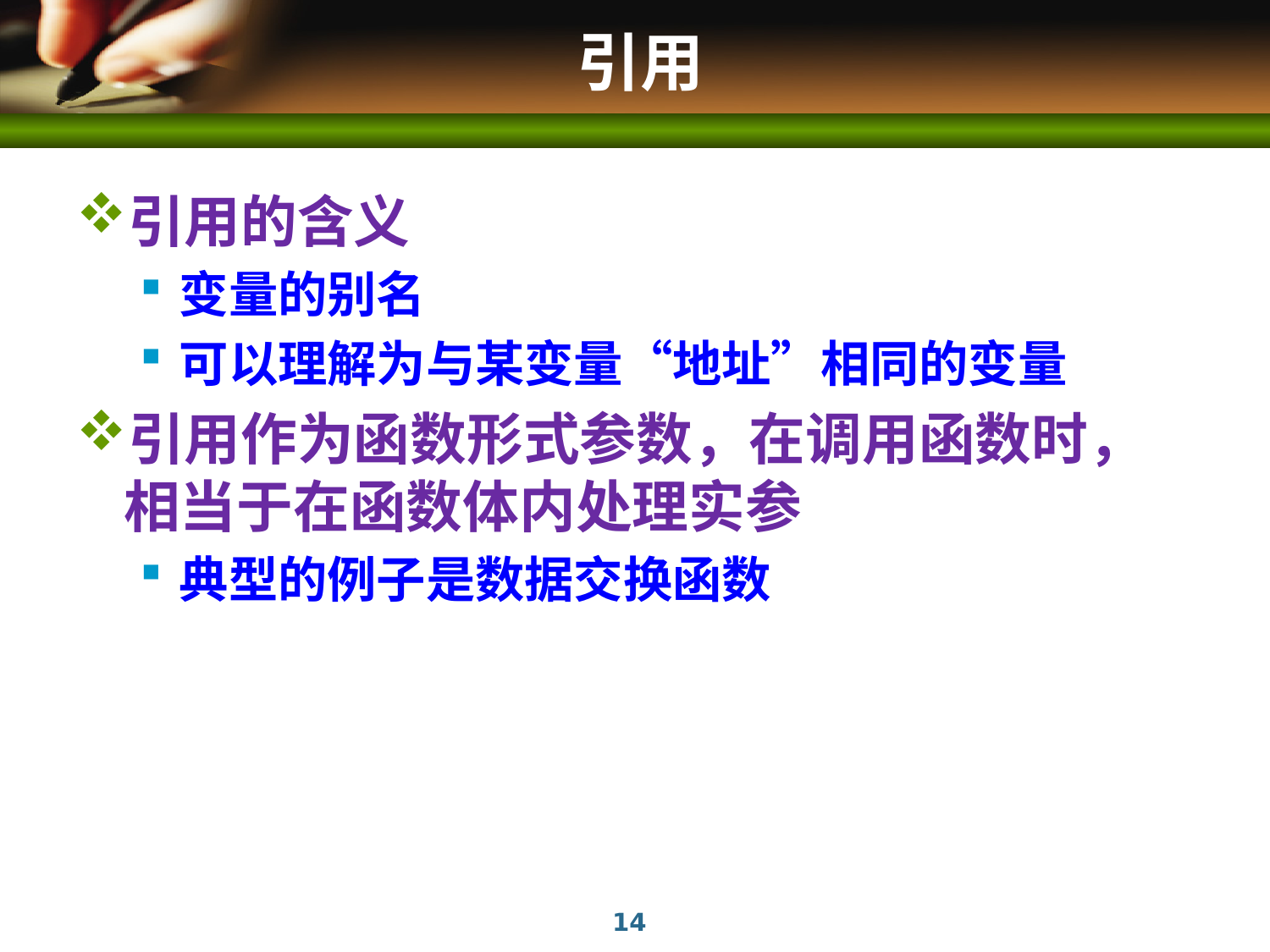

# 引用
引用的含义
变量的别名
可以理解为与某变量“地址”相同的变量
引用作为函数形式参数，在调用函数时，相当于在函数体内处理实参
典型的例子是数据交换函数

14